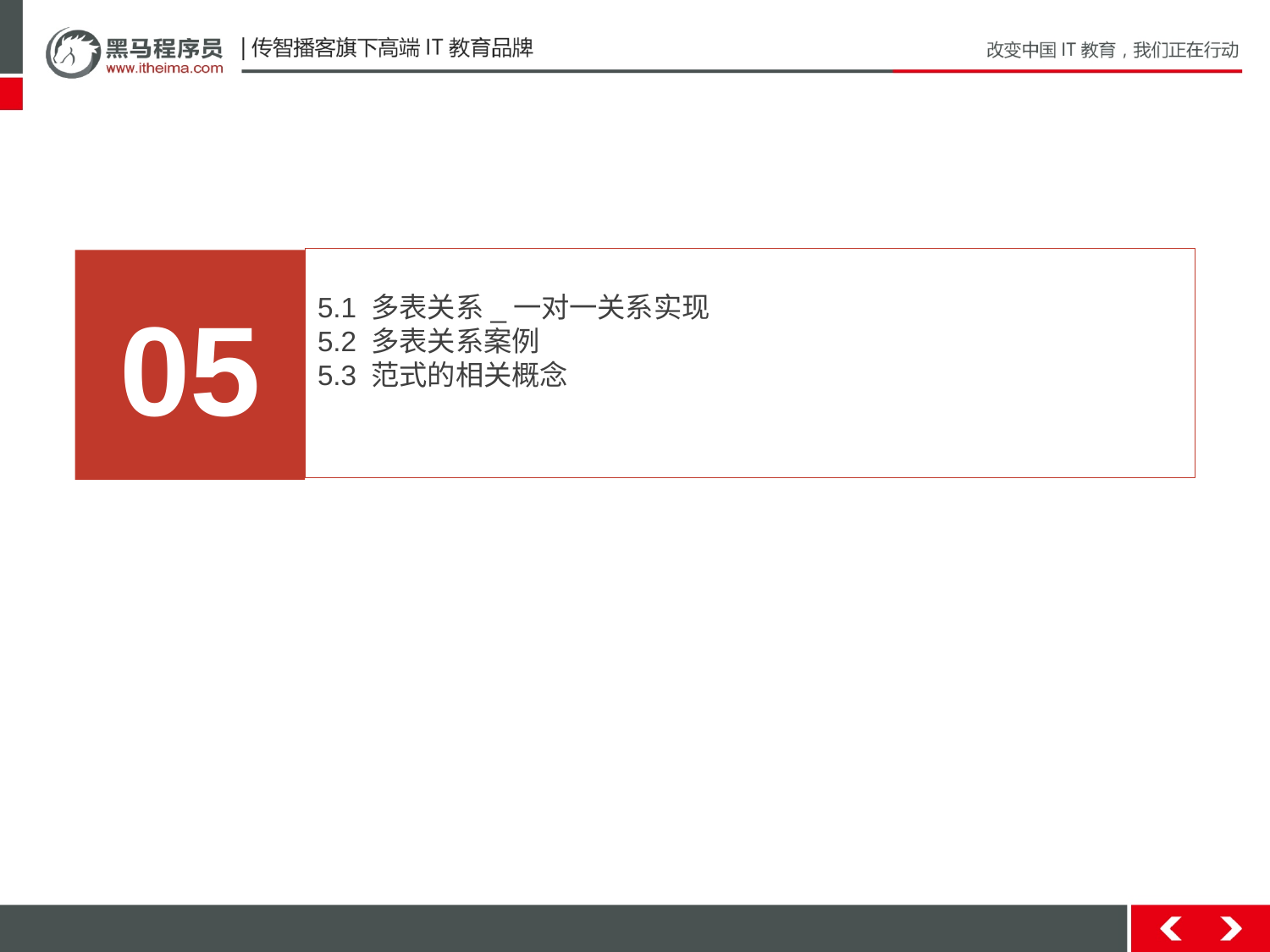

05

5.1 多表关系_一对一关系实现
5.2 多表关系案例
5.3 范式的相关概念